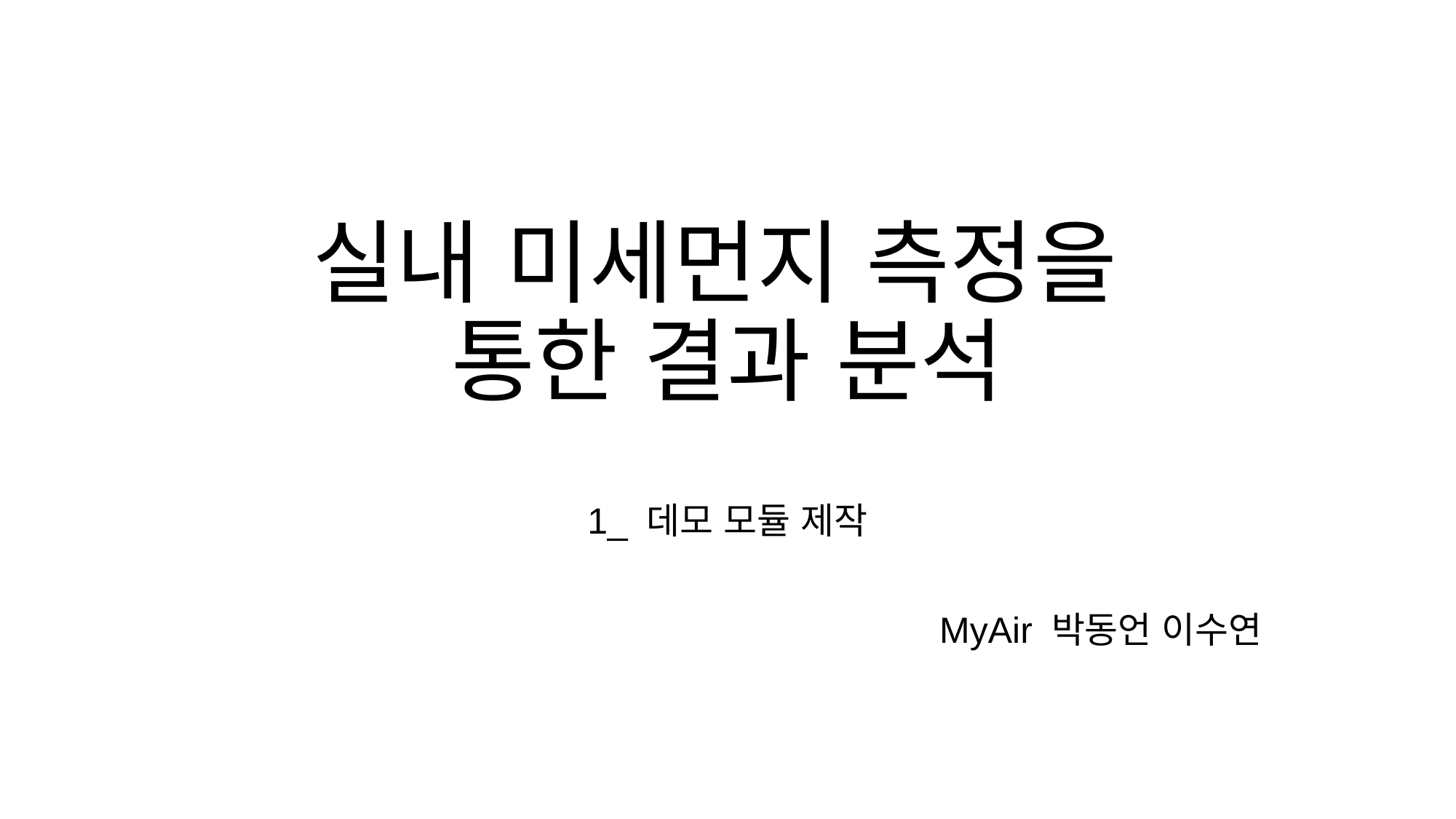

# 실내 미세먼지 측정을 통한 결과 분석

1_ 데모 모듈 제작

MyAir 박동언 이수연